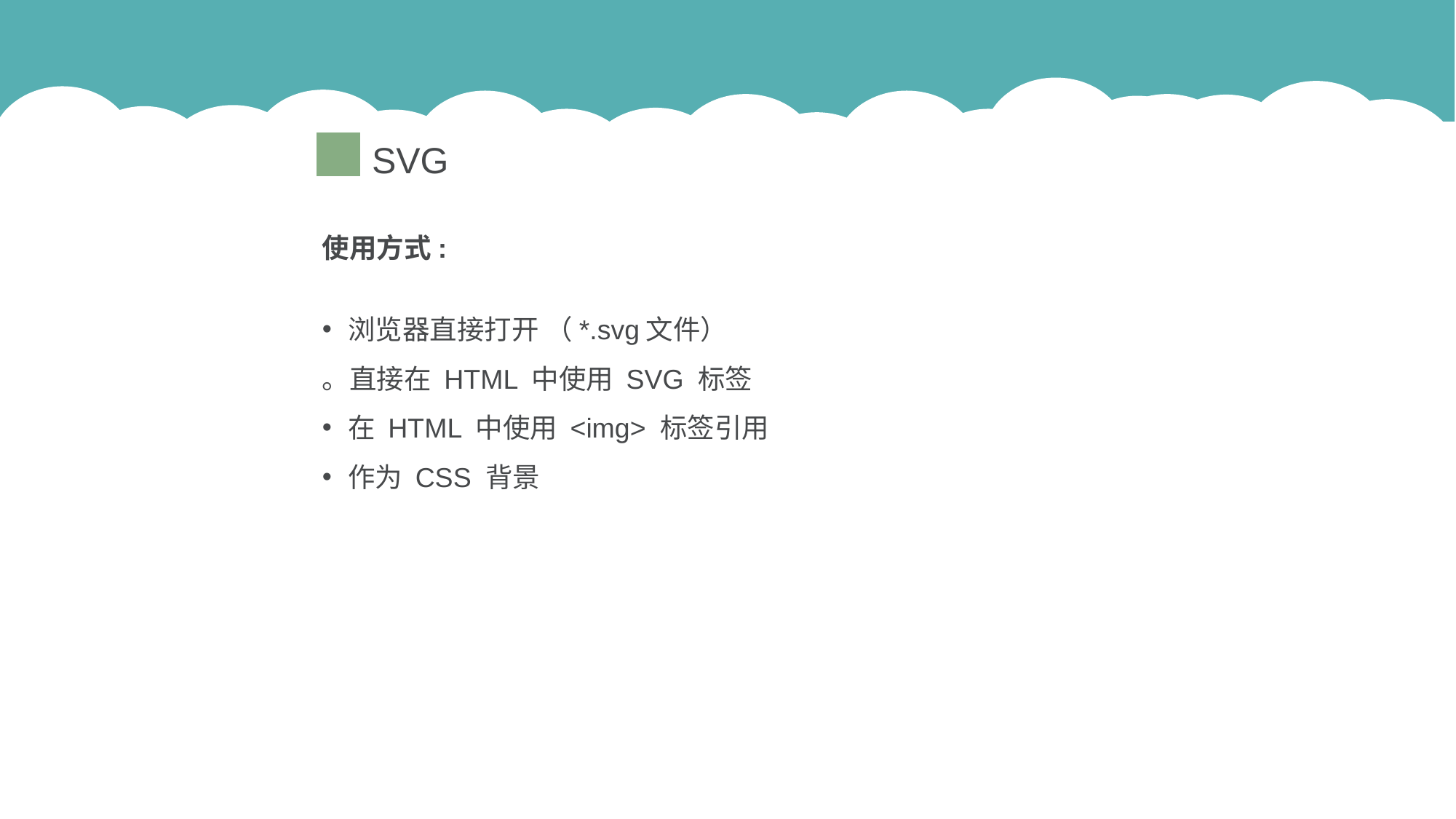

SVG
使用方式:

浏览器直接打开 （*.svg文件）
。直接在 HTML 中使用 SVG 标签
在 HTML 中使用 <img> 标签引用
作为 CSS 背景